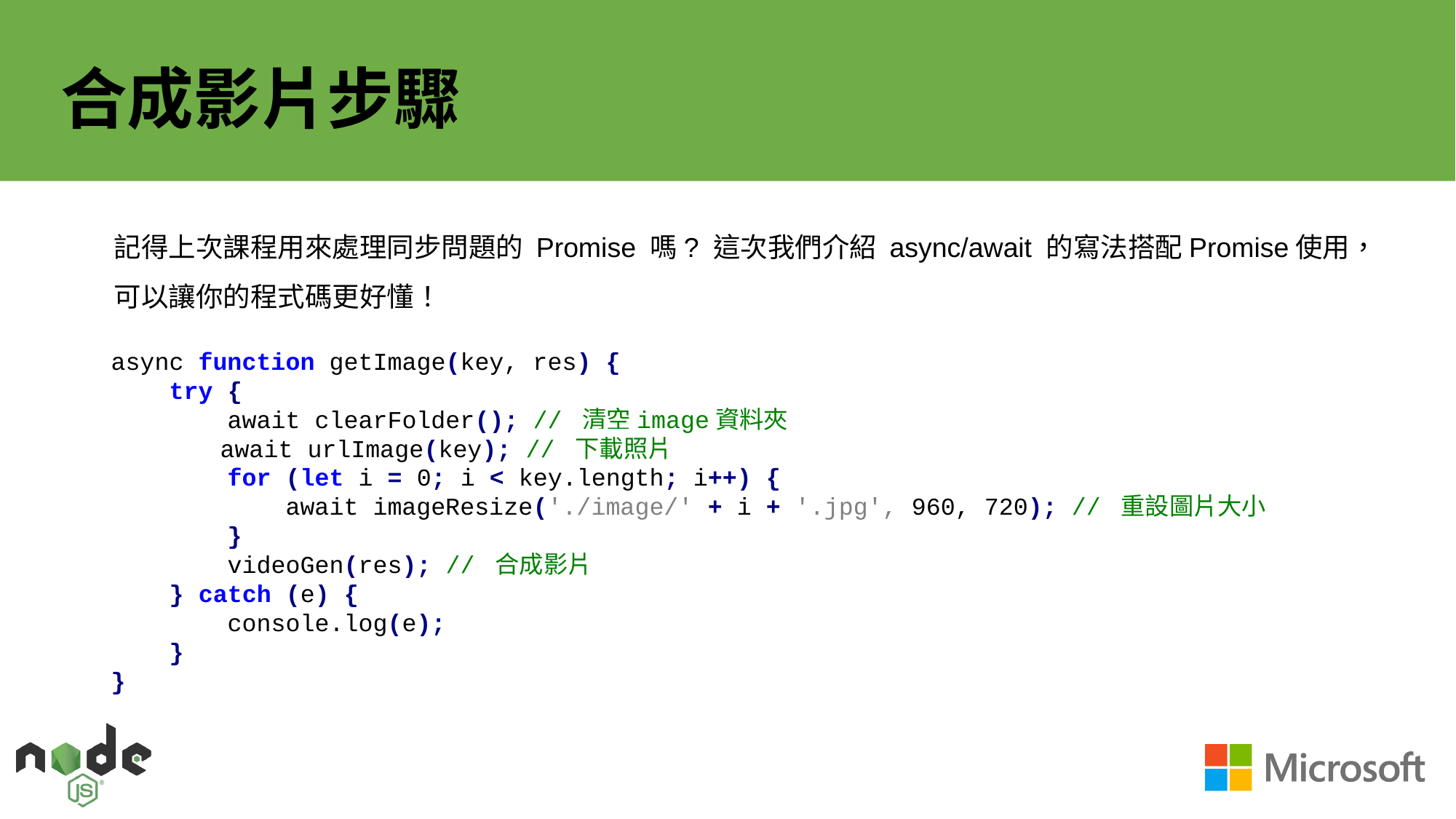

# 合成影片步驟
記得上次課程用來處理同步問題的 Promise 嗎? 這次我們介紹 async/await 的寫法搭配Promise使用，可以讓你的程式碼更好懂！
async function getImage(key, res) {
    try {
        await clearFolder(); // 清空image資料夾
	await urlImage(key); // 下載照片
        for (let i = 0; i < key.length; i++) {
            await imageResize('./image/' + i + '.jpg', 960, 720); // 重設圖片大小
        }
        videoGen(res); // 合成影片
    } catch (e) {
        console.log(e);
    }
}